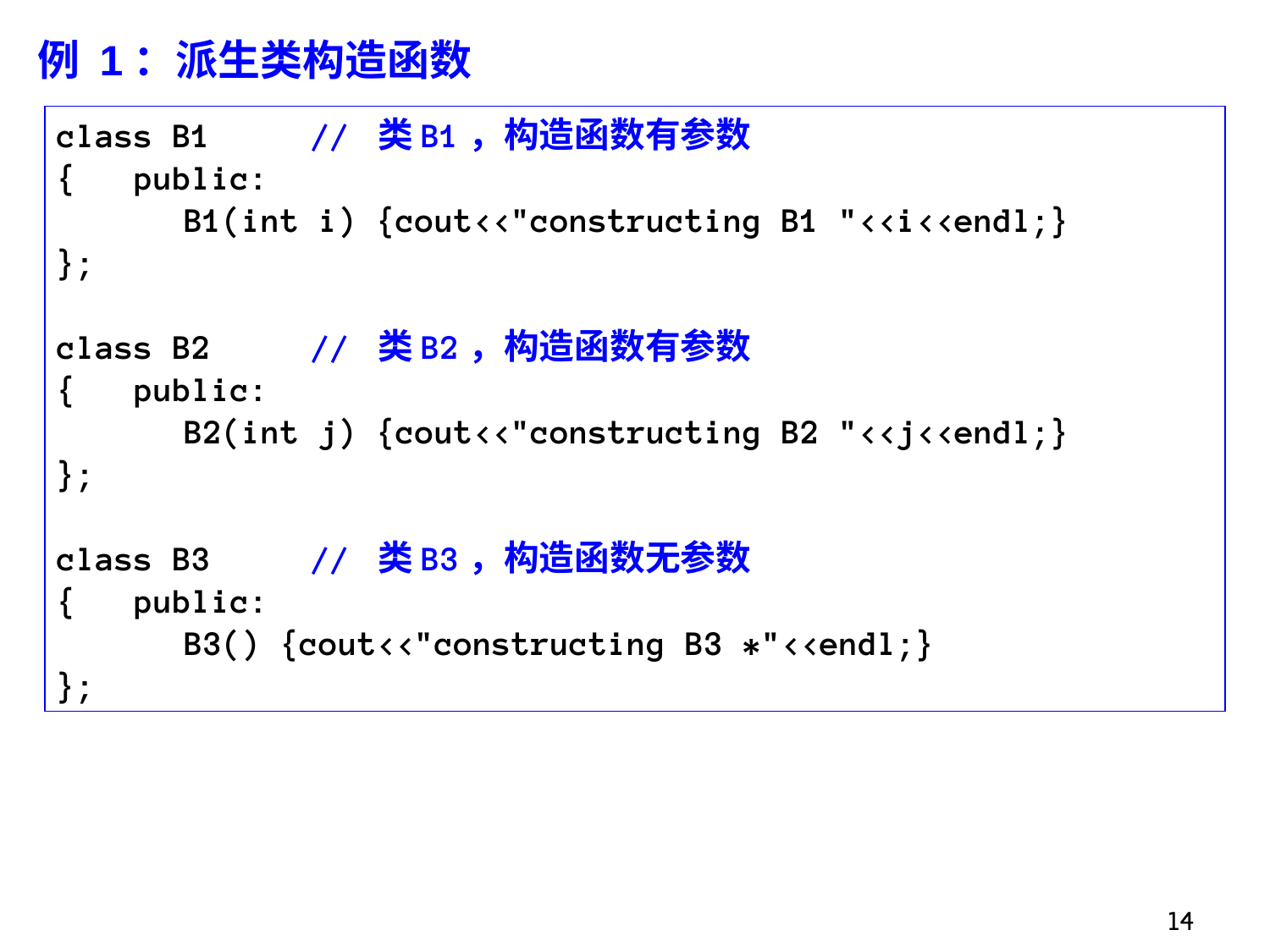

# 例 1：派生类构造函数
class B1	// 类B1，构造函数有参数
{   public:
	B1(int i) {cout<<"constructing B1 "<<i<<endl;}
};

class B2	// 类B2，构造函数有参数
{   public:
	B2(int j) {cout<<"constructing B2 "<<j<<endl;}
};

class B3	// 类B3，构造函数无参数
{   public:
	B3() {cout<<"constructing B3 *"<<endl;}
};
14